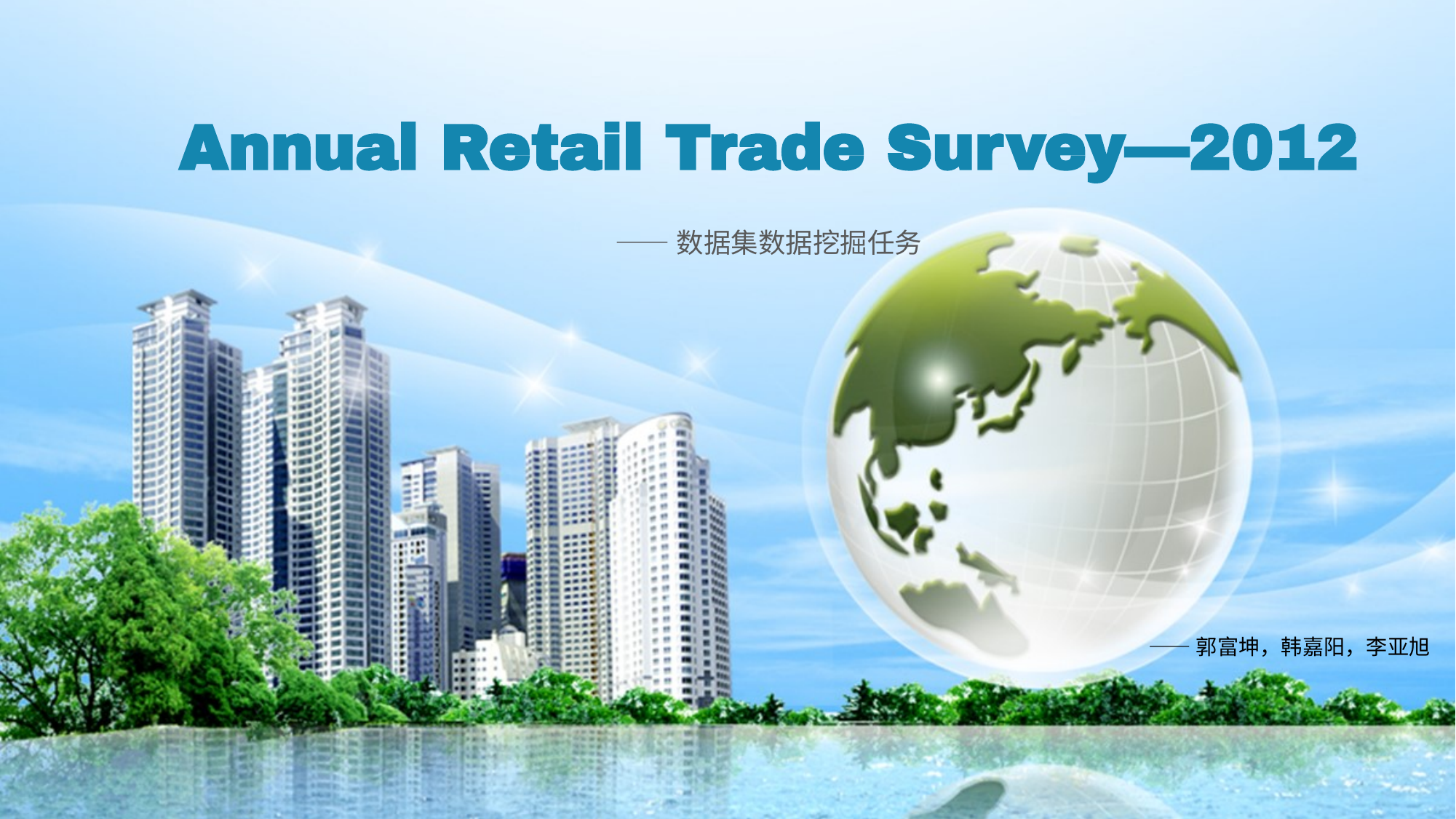

# Annual Retail Trade Survey—2012
——数据集数据挖掘任务
——郭富坤，韩嘉阳，李亚旭